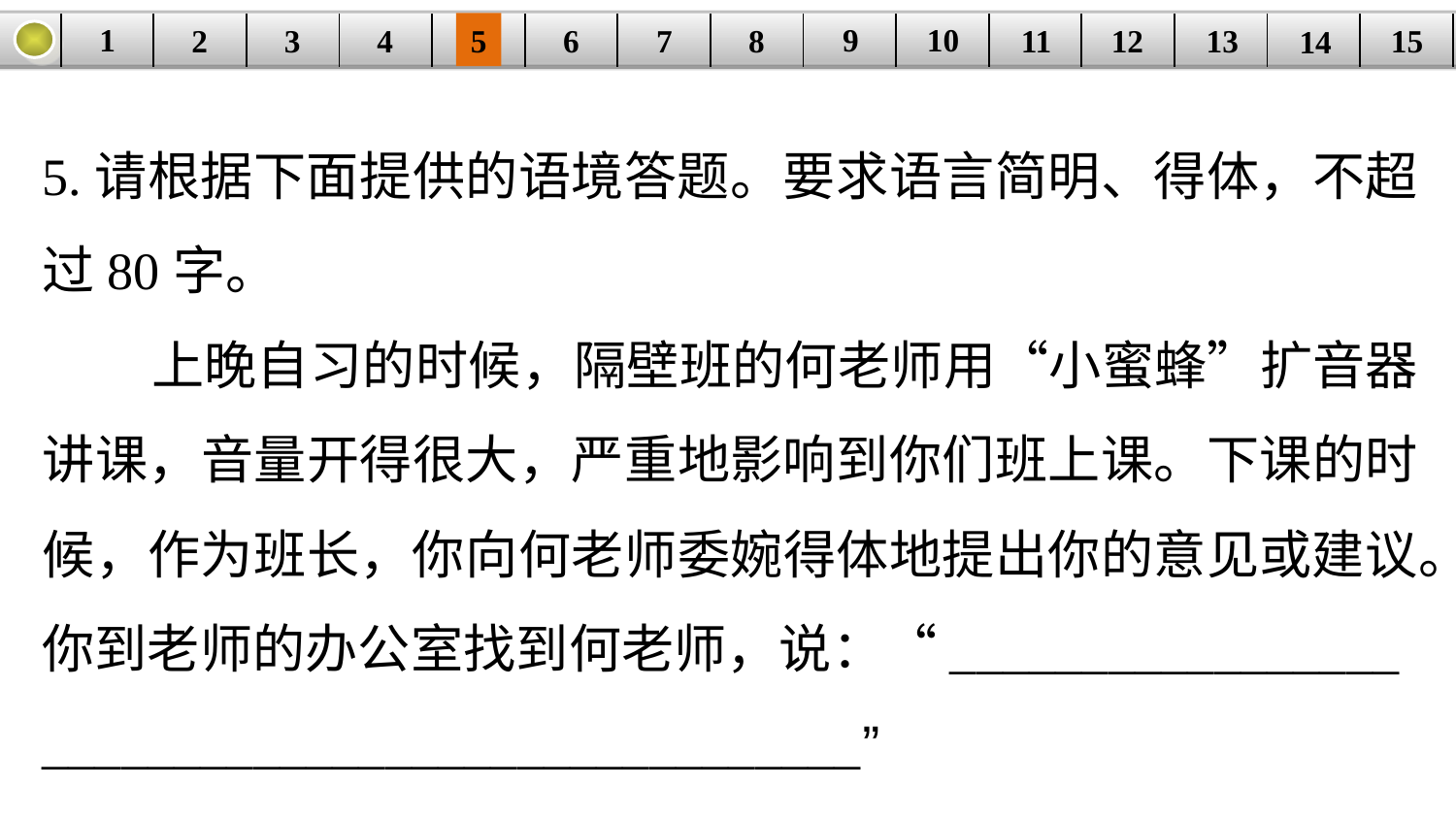

9
10
1
3
4
5
6
8
11
2
12
15
|  |  |  |  |  |  |  |  |  |  |  |  |  |  |  |
| --- | --- | --- | --- | --- | --- | --- | --- | --- | --- | --- | --- | --- | --- | --- |
7
13
14

5.请根据下面提供的语境答题。要求语言简明、得体，不超过80字。
        上晚自习的时候，隔壁班的何老师用“小蜜蜂”扩音器讲课，音量开得很大，严重地影响到你们班上课。下课的时候，作为班长，你向何老师委婉得体地提出你的意见或建议。
你到老师的办公室找到何老师，说：“_________________
_______________________________”